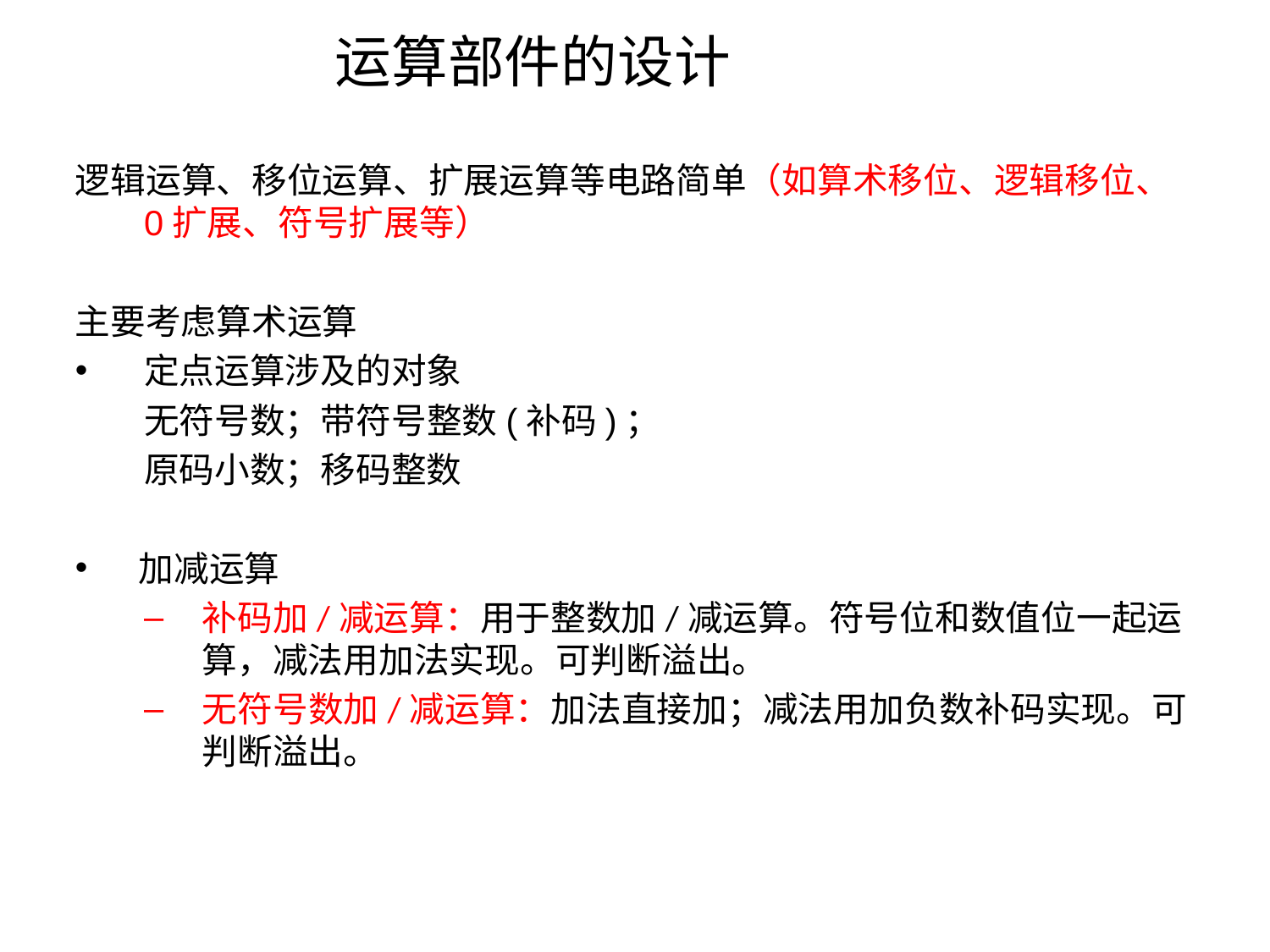

# 运算部件的设计

逻辑运算、移位运算、扩展运算等电路简单（如算术移位、逻辑移位、0扩展、符号扩展等）

主要考虑算术运算
定点运算涉及的对象
无符号数；带符号整数(补码)；
原码小数；移码整数

加减运算
补码加/减运算：用于整数加/减运算。符号位和数值位一起运算，减法用加法实现。可判断溢出。
无符号数加/减运算：加法直接加；减法用加负数补码实现。可判断溢出。